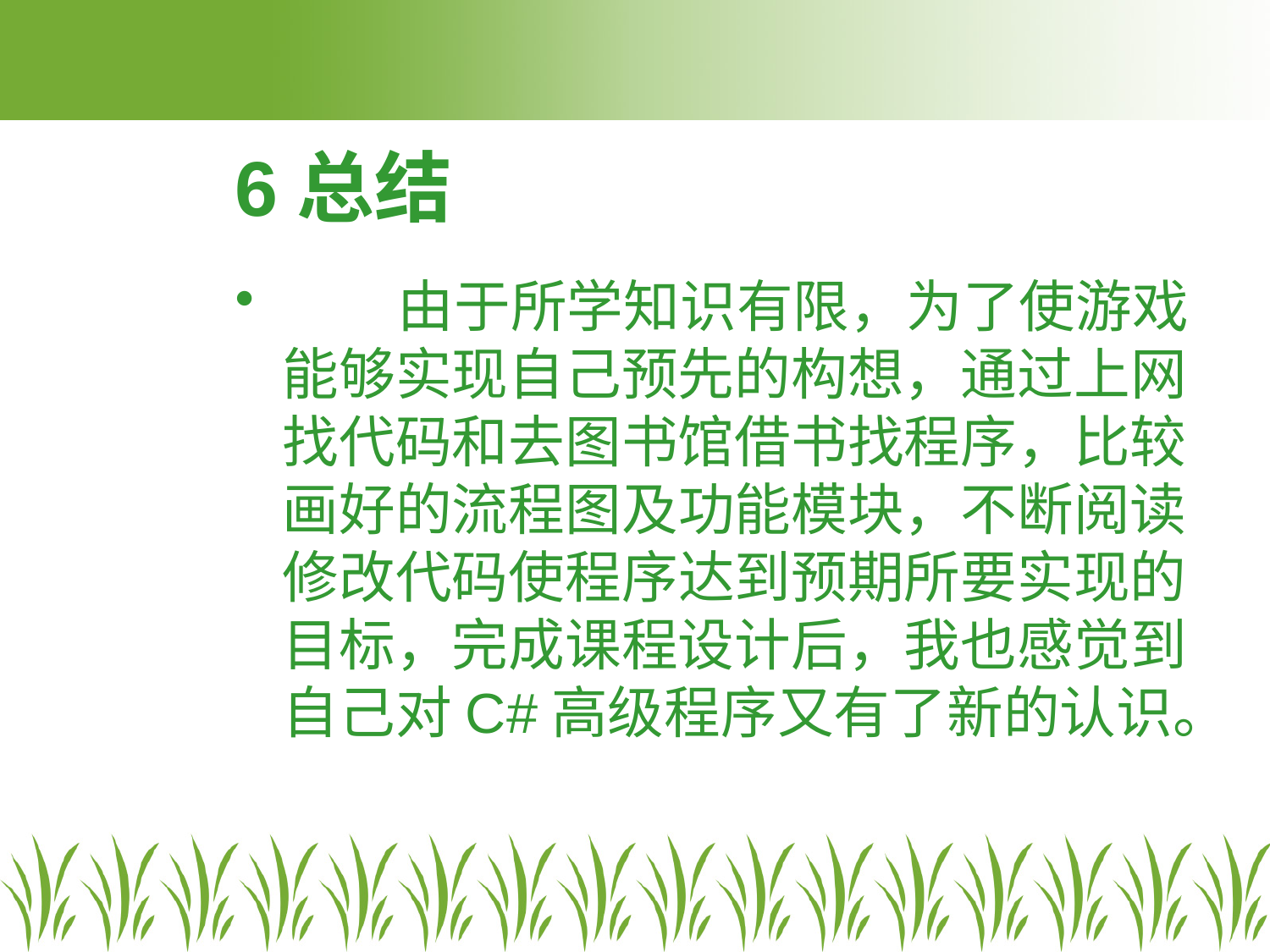

# 6总结
        由于所学知识有限，为了使游戏能够实现自己预先的构想，通过上网找代码和去图书馆借书找程序，比较画好的流程图及功能模块，不断阅读修改代码使程序达到预期所要实现的目标，完成课程设计后，我也感觉到自己对C#高级程序又有了新的认识。